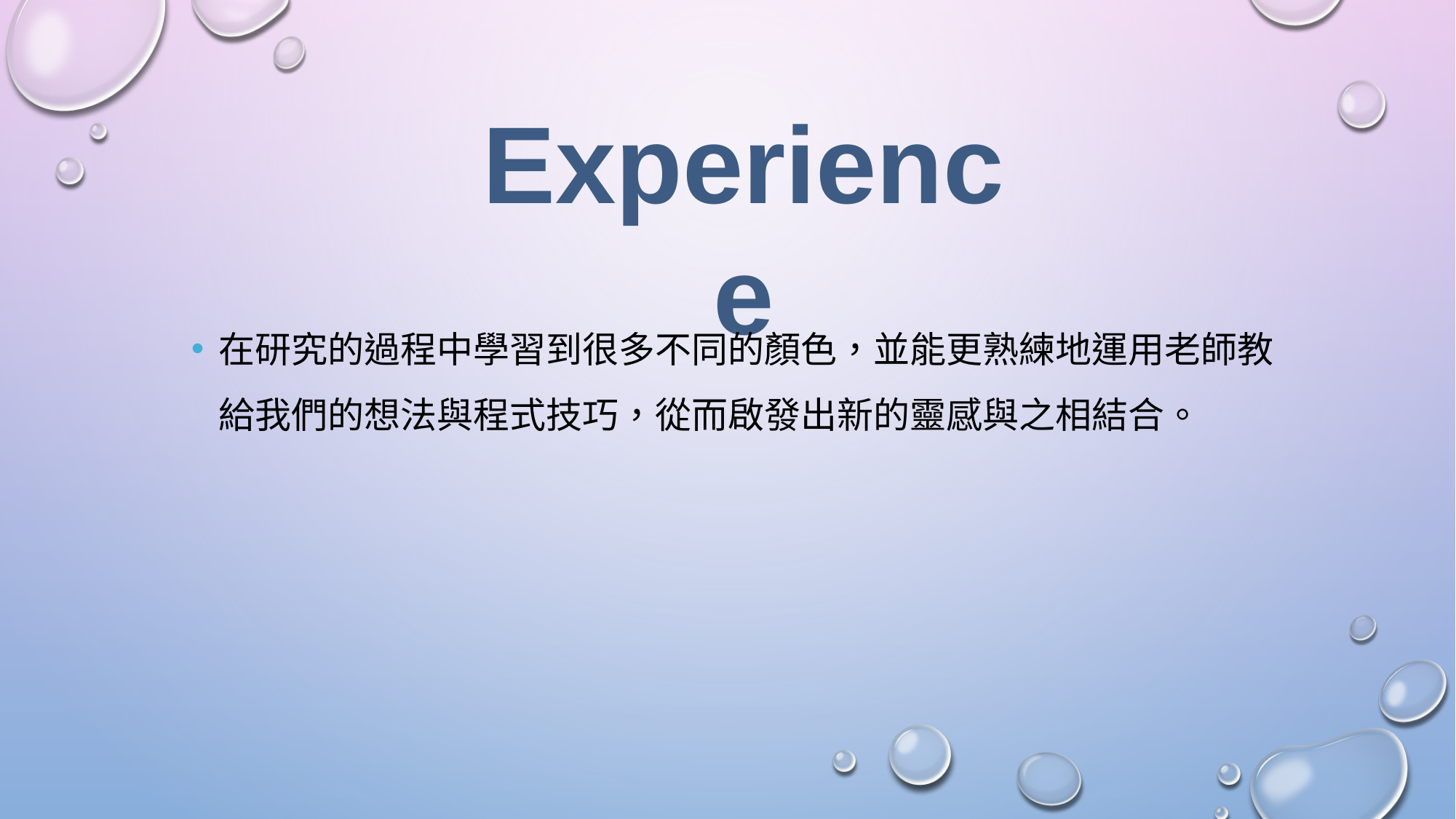

Experience
在研究的過程中學習到很多不同的顏色，並能更熟練地運用老師教給我們的想法與程式技巧，從而啟發出新的靈感與之相結合。